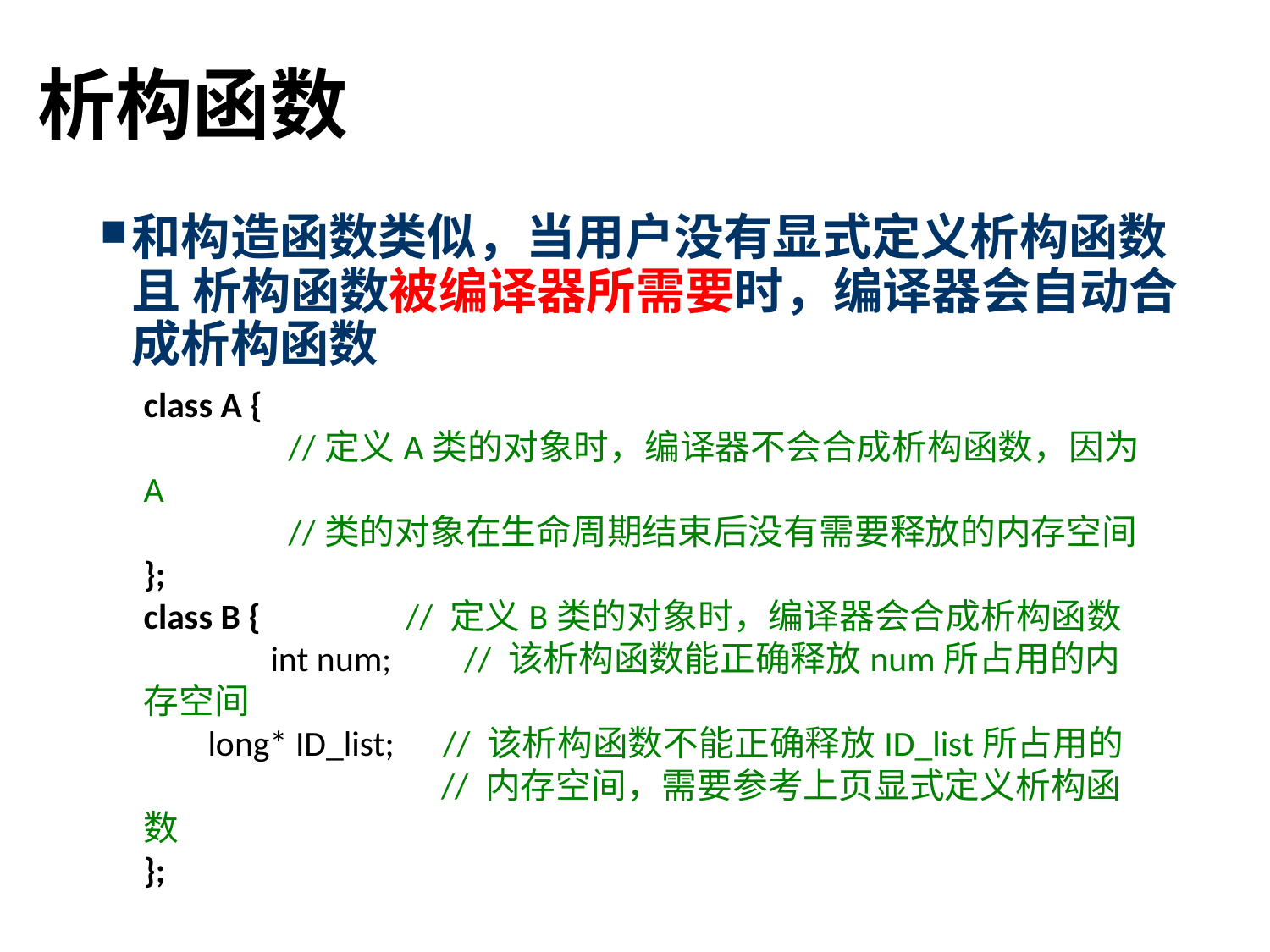

# 析构函数
和构造函数类似，当用户没有显式定义析构函数且 析构函数被编译器所需要时，编译器会自动合成析构函数

class A {
                  //定义A类的对象时，编译器不会合成析构函数，因为A
                  //类的对象在生命周期结束后没有需要释放的内存空间
};
class B {                  // 定义B类的对象时，编译器会合成析构函数
	int num;         // 该析构函数能正确释放num所占用的内存空间
        long* ID_list;      // 该析构函数不能正确释放ID_list所占用的
                                     // 内存空间，需要参考上页显式定义析构函数
};